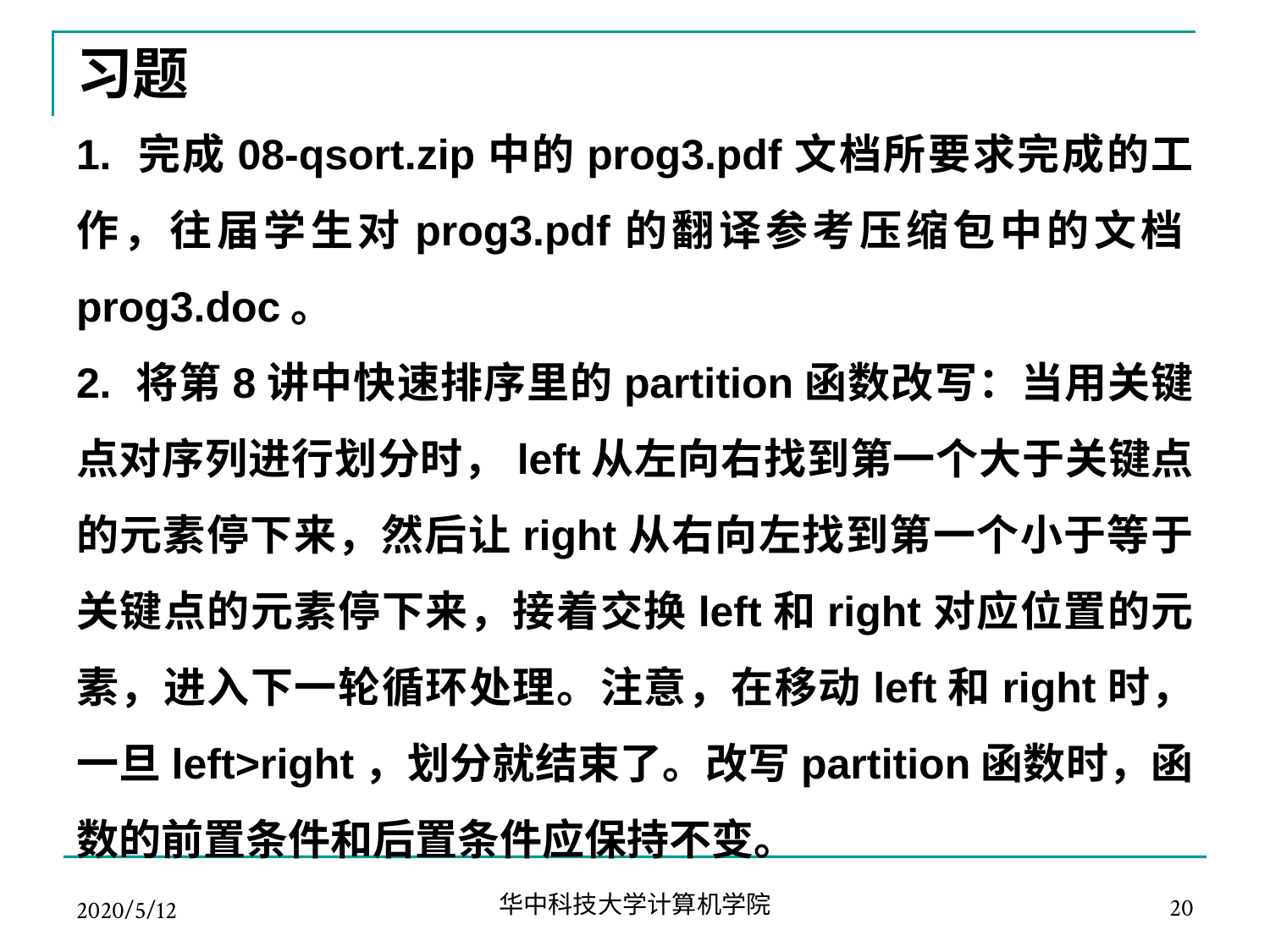

# 习题
1. 完成08-qsort.zip中的prog3.pdf文档所要求完成的工作，往届学生对prog3.pdf的翻译参考压缩包中的文档prog3.doc。
2. 将第8讲中快速排序里的partition函数改写：当用关键点对序列进行划分时，left从左向右找到第一个大于关键点的元素停下来，然后让right从右向左找到第一个小于等于关键点的元素停下来，接着交换left和right对应位置的元素，进入下一轮循环处理。注意，在移动left和right时，一旦left>right，划分就结束了。改写partition函数时，函数的前置条件和后置条件应保持不变。
2020/5/12
20
华中科技大学计算机学院